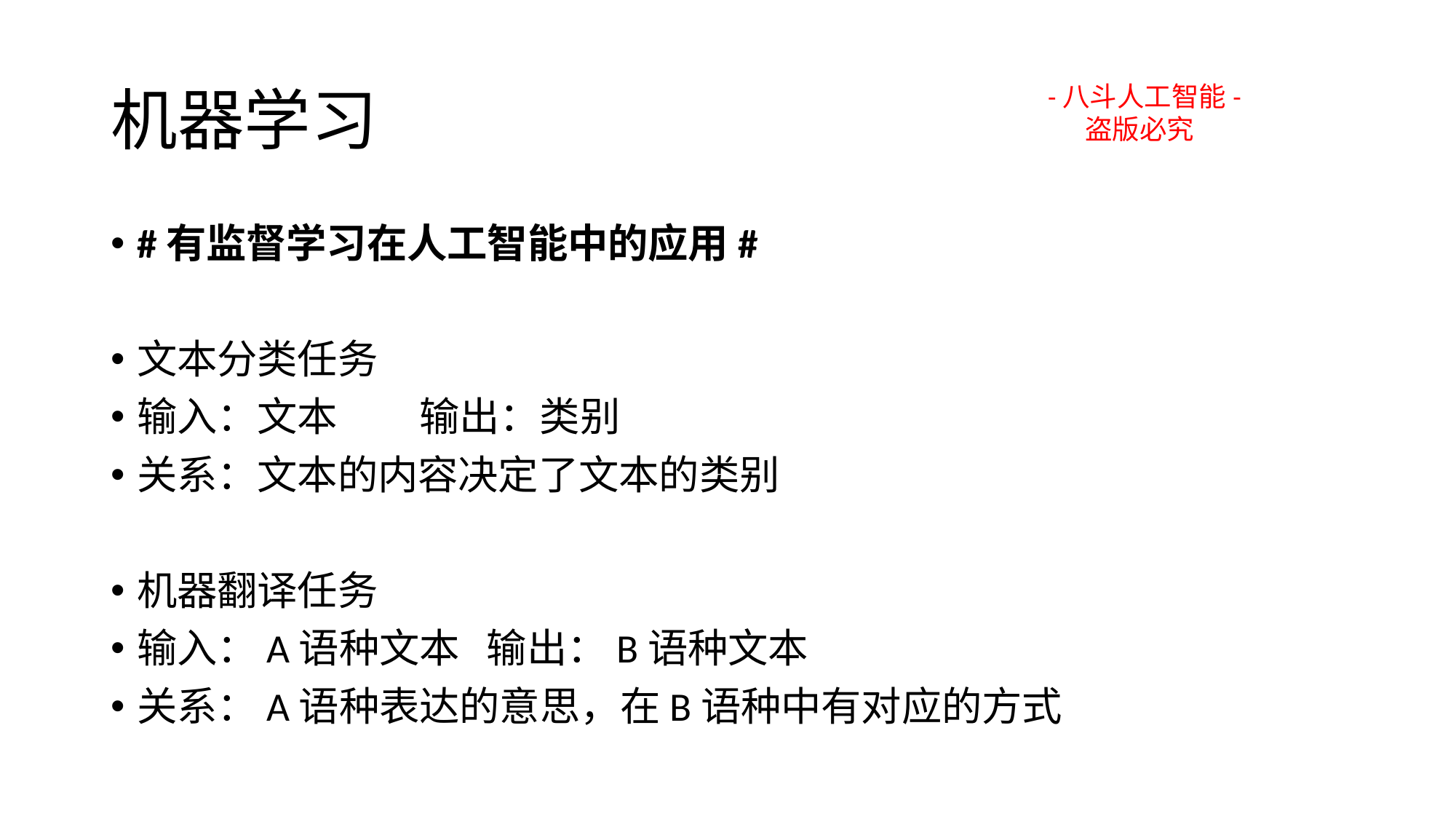

# 机器学习
-八斗人工智能-
     盗版必究
#有监督学习在人工智能中的应用#

文本分类任务
输入：文本         输出：类别
关系：文本的内容决定了文本的类别

机器翻译任务
输入：A语种文本   输出：B语种文本
关系：A语种表达的意思，在B语种中有对应的方式